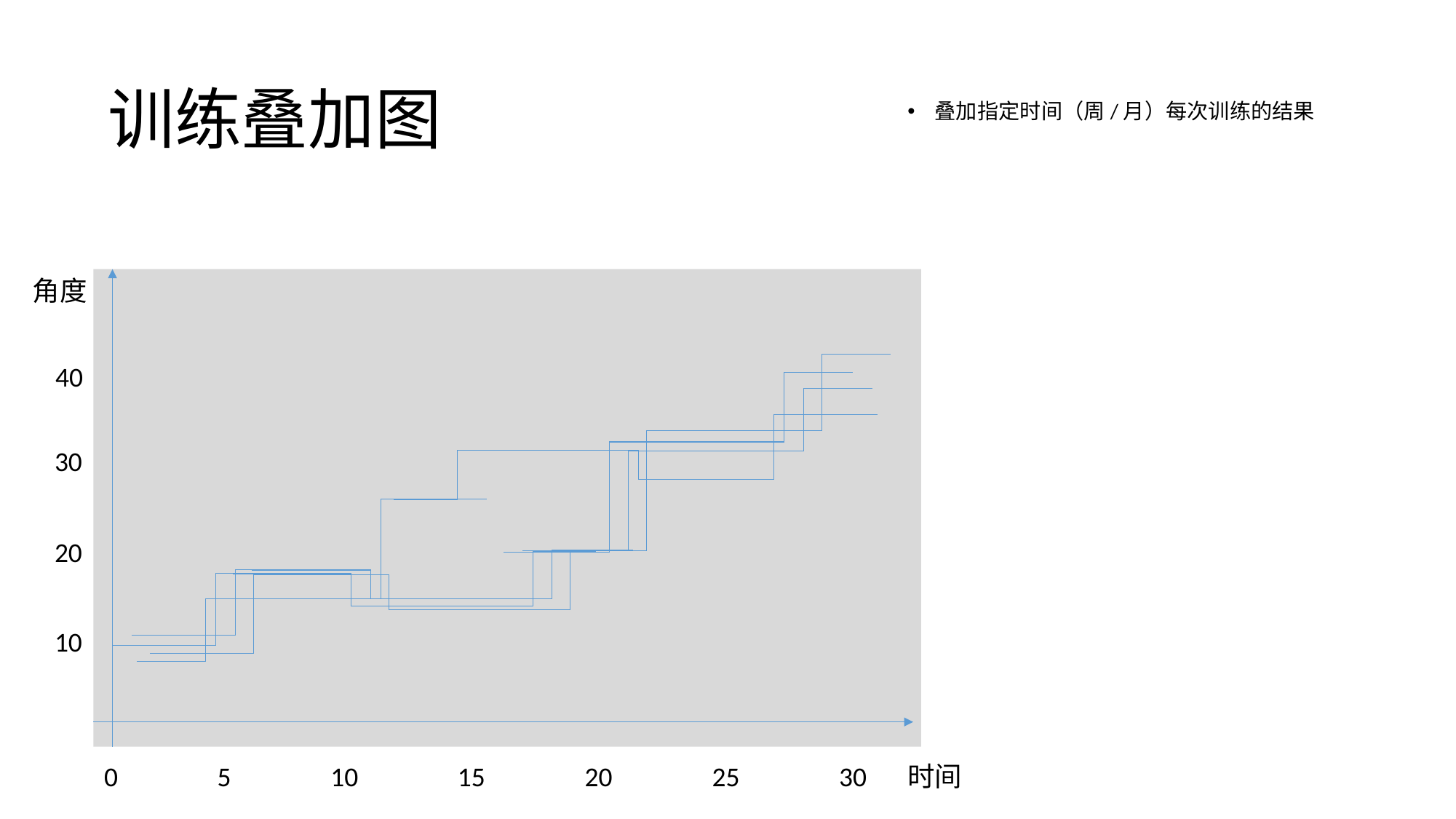

# 训练叠加图

叠加指定时间（周/月）每次训练的结果
角度

40
30
20
10
0
5
10
15
20
25
时间
30